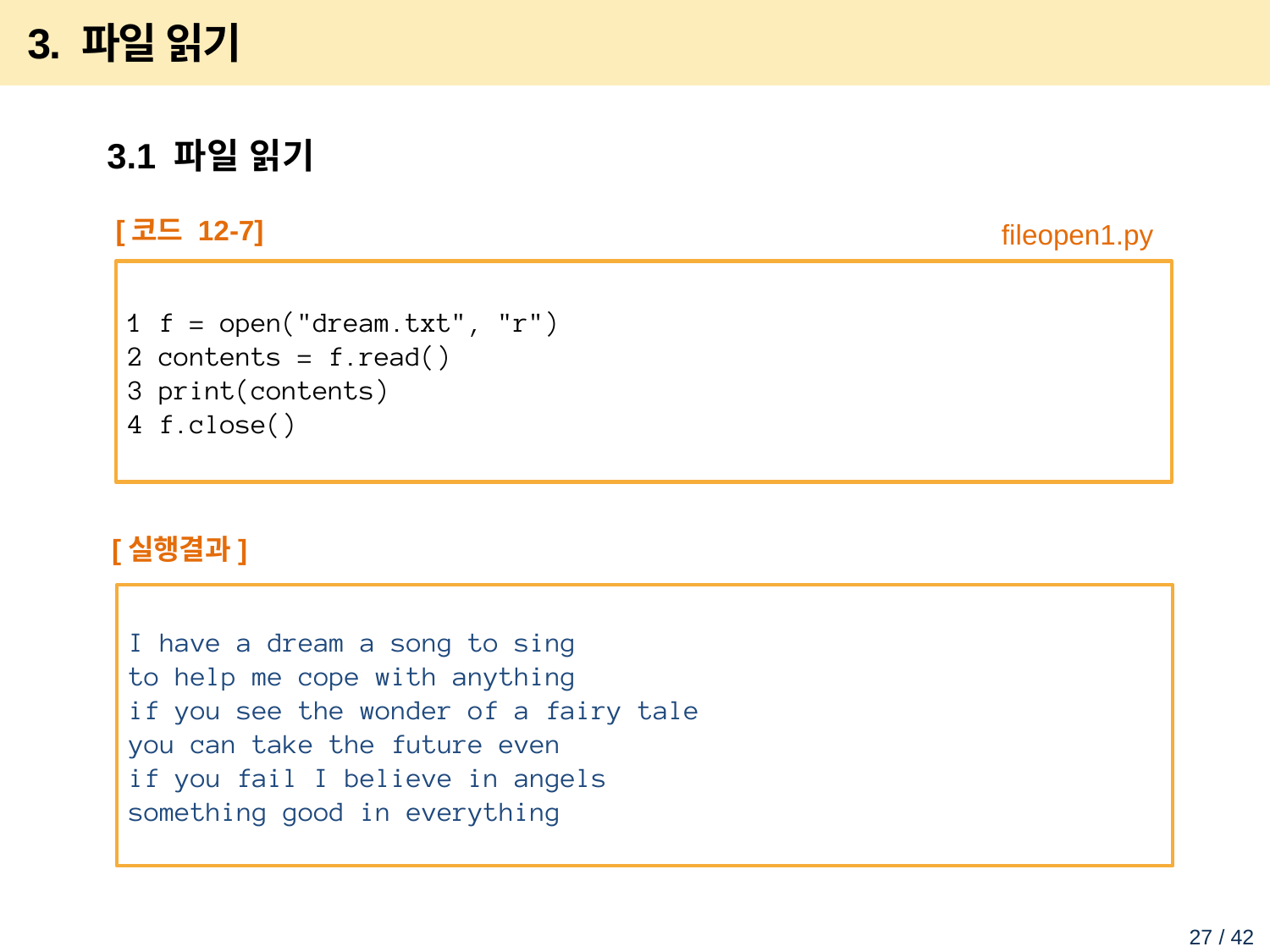

# 3. 파일 읽기
3.1 파일 읽기

[코드 12-7]
1 f = open("dream.txt", "r")
2 contents = f.read()
3 print(contents)
4 f.close()
fileopen1.py
[실행결과]
I have a dream a song to sing
to help me cope with anything
if you see the wonder of a fairy tale
you can take the future even
if you fail I believe in angels
something good in everything